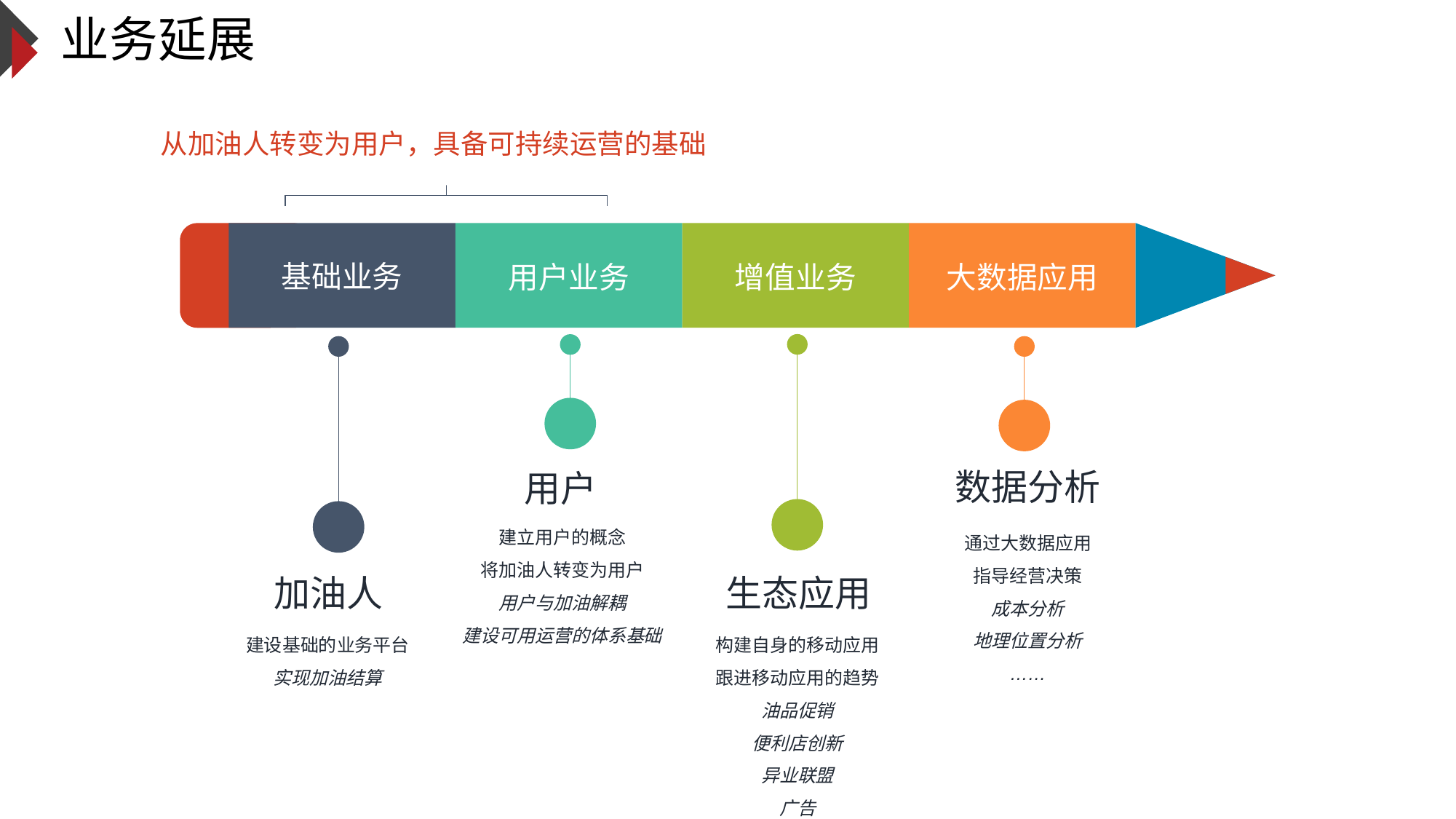

# 业务延展

从加油人转变为用户，具备可持续运营的基础

基础业务
用户业务
增值业务
大数据应用

基础平台建设
基础平台建设
基础平台建设
数据分析
用户
建立用户的概念
将加油人转变为用户
用户与加油解耦
建设可用运营的体系基础
通过大数据应用
指导经营决策
成本分析
地理位置分析
……
加油人
生态应用
建设基础的业务平台
实现加油结算
构建自身的移动应用
跟进移动应用的趋势
油品促销
便利店创新
异业联盟
广告